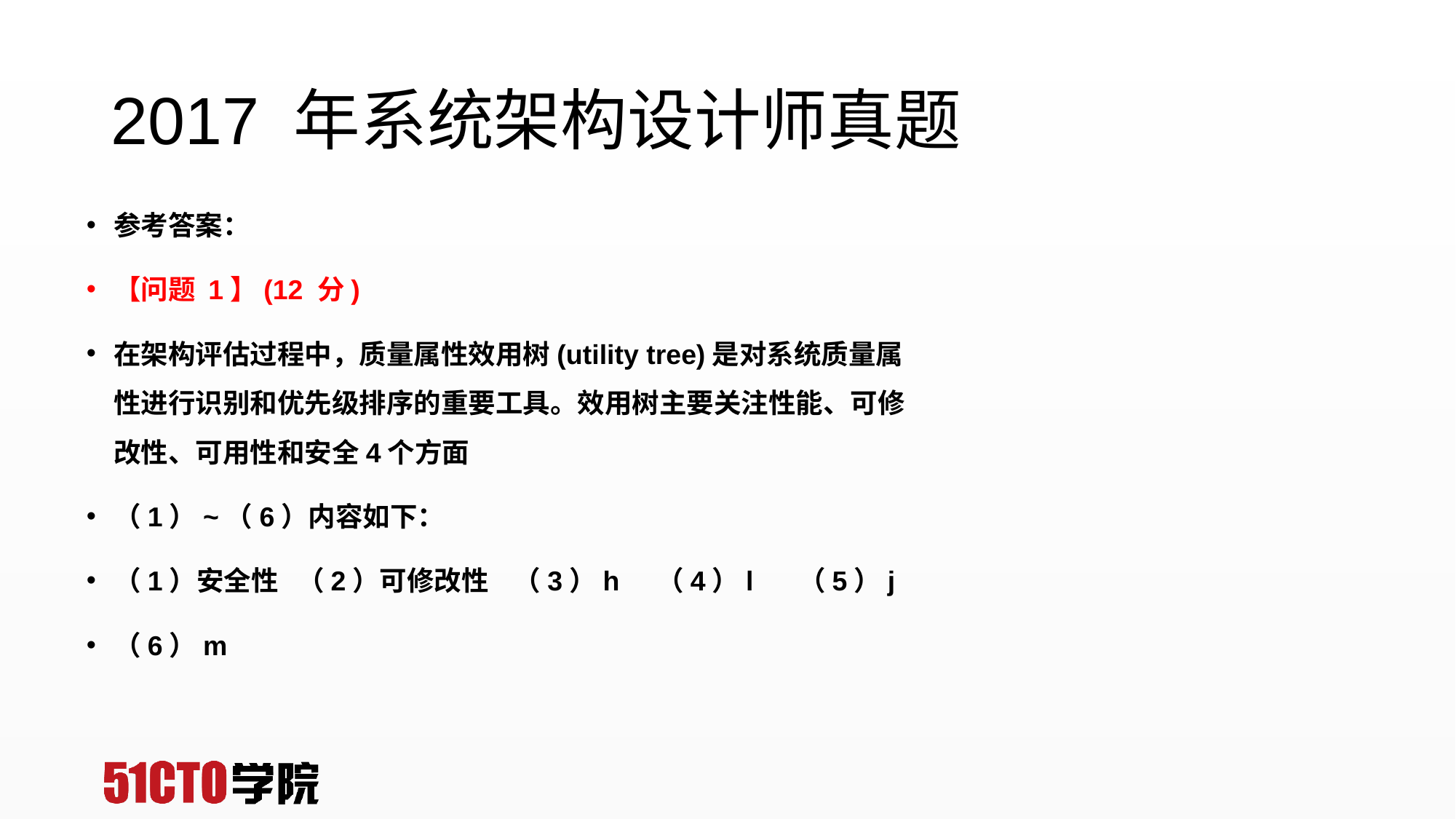

# 2017 年系统架构设计师真题
参考答案：
【问题 1】(12 分)
在架构评估过程中，质量属性效用树(utility tree)是对系统质量属性进行识别和优先级排序的重要工具。效用树主要关注性能、可修改性、可用性和安全4个方面
（1）~（6）内容如下：
（1）安全性   （2）可修改性    （3）h    （4）l     （5）j
（6）m